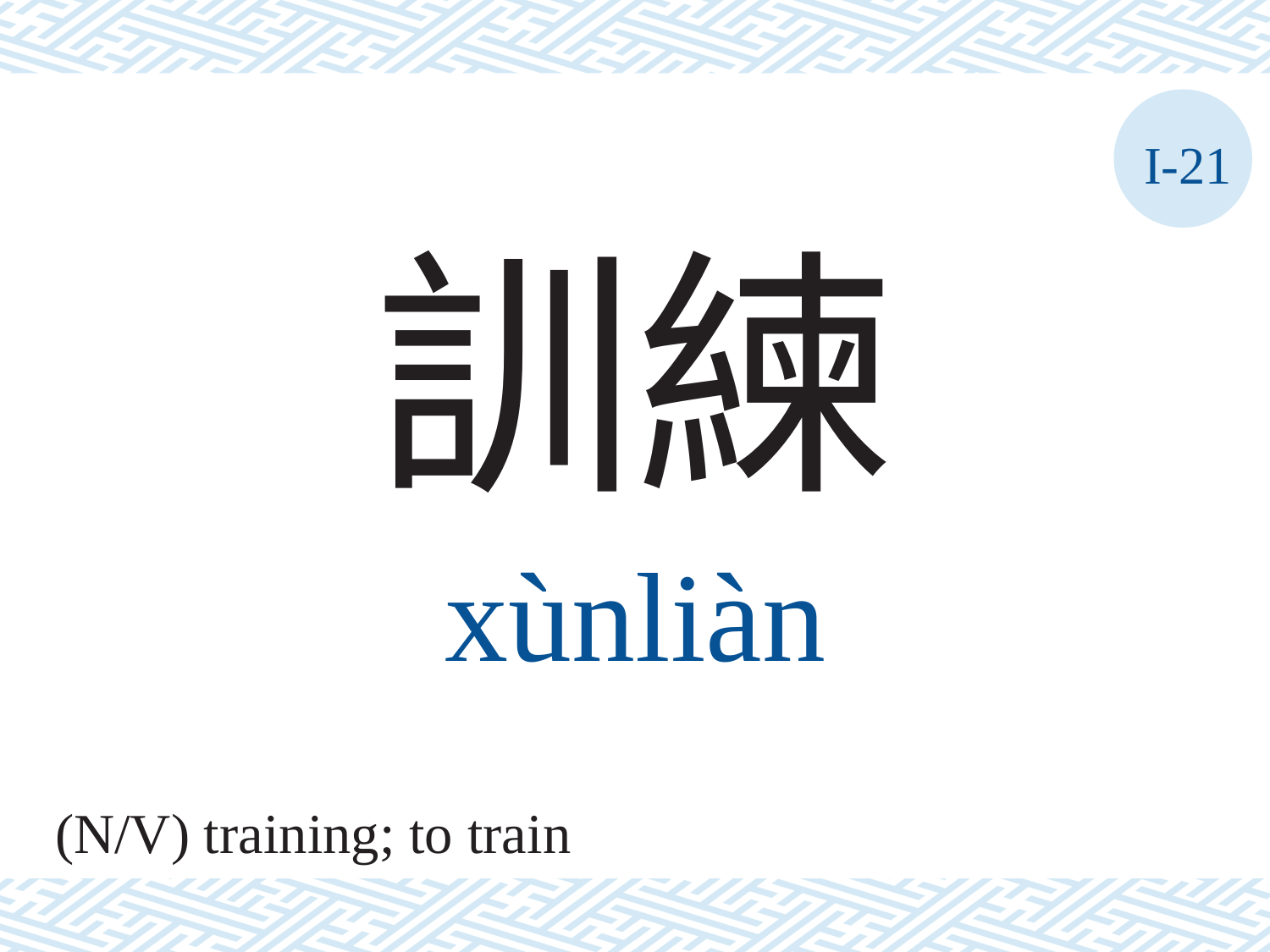

I-21
訓練
xùnliàn
(N/V) training; to train